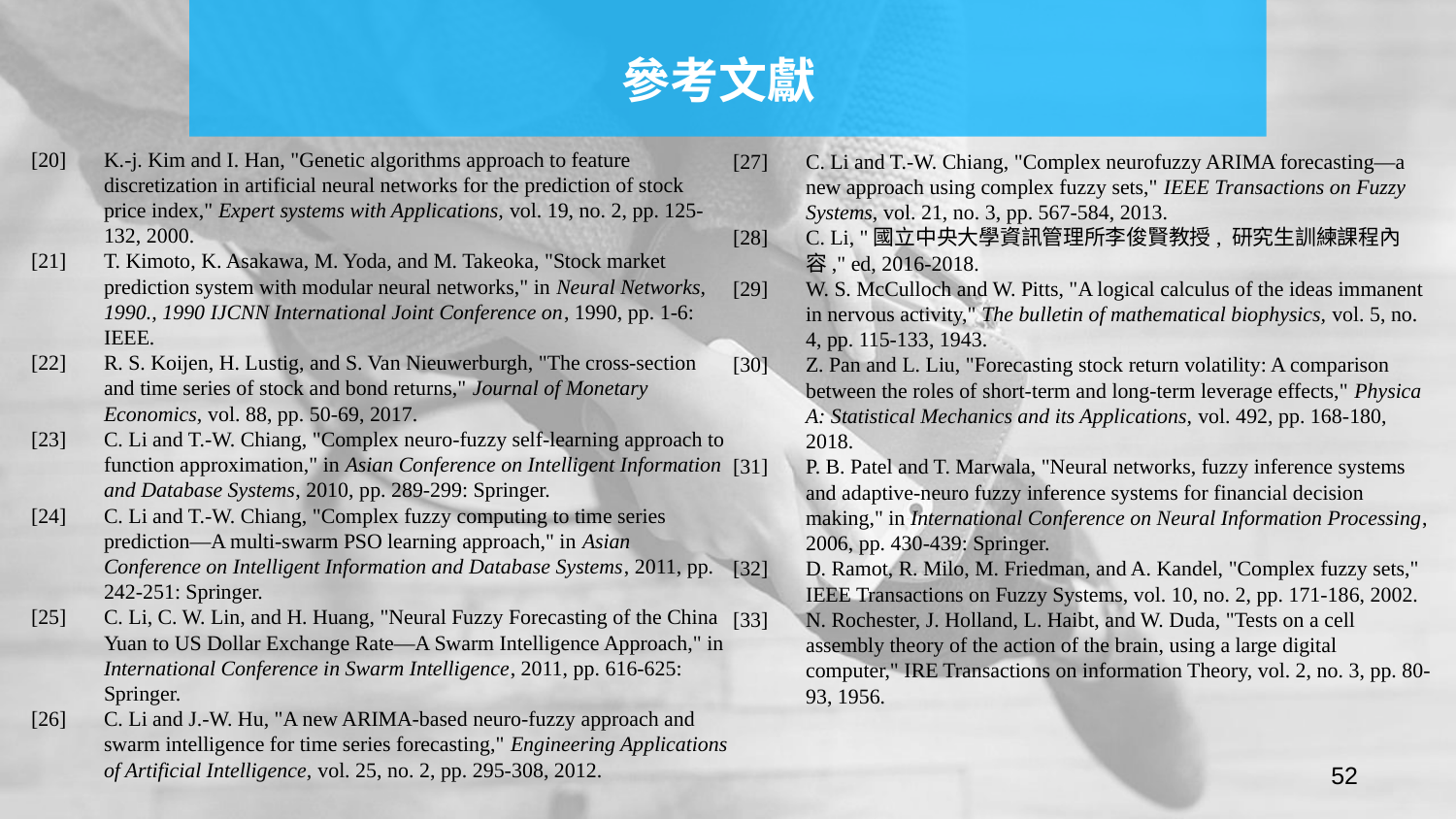

# 參考文獻

[20]	K.-j. Kim and I. Han, "Genetic algorithms approach to feature discretization in artificial neural networks for the prediction of stock price index," Expert systems with Applications, vol. 19, no. 2, pp. 125-132, 2000.
[21]	T. Kimoto, K. Asakawa, M. Yoda, and M. Takeoka, "Stock market prediction system with modular neural networks," in Neural Networks, 1990., 1990 IJCNN International Joint Conference on, 1990, pp. 1-6: IEEE.
[22]	R. S. Koijen, H. Lustig, and S. Van Nieuwerburgh, "The cross-section and time series of stock and bond returns," Journal of Monetary Economics, vol. 88, pp. 50-69, 2017.
[23]	C. Li and T.-W. Chiang, "Complex neuro-fuzzy self-learning approach to function approximation," in Asian Conference on Intelligent Information and Database Systems, 2010, pp. 289-299: Springer.
[24]	C. Li and T.-W. Chiang, "Complex fuzzy computing to time series prediction—A multi-swarm PSO learning approach," in Asian Conference on Intelligent Information and Database Systems, 2011, pp. 242-251: Springer.
[25]	C. Li, C. W. Lin, and H. Huang, "Neural Fuzzy Forecasting of the China Yuan to US Dollar Exchange Rate—A Swarm Intelligence Approach," in International Conference in Swarm Intelligence, 2011, pp. 616-625: Springer.
[26]	C. Li and J.-W. Hu, "A new ARIMA-based neuro-fuzzy approach and swarm intelligence for time series forecasting," Engineering Applications of Artificial Intelligence, vol. 25, no. 2, pp. 295-308, 2012.

[27]	C. Li and T.-W. Chiang, "Complex neurofuzzy ARIMA forecasting—a new approach using complex fuzzy sets," IEEE Transactions on Fuzzy Systems, vol. 21, no. 3, pp. 567-584, 2013.
[28]	C. Li, "國立中央大學資訊管理所李俊賢教授, 研究生訓練課程內容," ed, 2016-2018.
[29]	W. S. McCulloch and W. Pitts, "A logical calculus of the ideas immanent in nervous activity," The bulletin of mathematical biophysics, vol. 5, no. 4, pp. 115-133, 1943.
[30]	Z. Pan and L. Liu, "Forecasting stock return volatility: A comparison between the roles of short-term and long-term leverage effects," Physica A: Statistical Mechanics and its Applications, vol. 492, pp. 168-180, 2018.
[31]	P. B. Patel and T. Marwala, "Neural networks, fuzzy inference systems and adaptive-neuro fuzzy inference systems for financial decision making," in International Conference on Neural Information Processing, 2006, pp. 430-439: Springer.
[32]	D. Ramot, R. Milo, M. Friedman, and A. Kandel, "Complex fuzzy sets," IEEE Transactions on Fuzzy Systems, vol. 10, no. 2, pp. 171-186, 2002.
[33]	N. Rochester, J. Holland, L. Haibt, and W. Duda, "Tests on a cell assembly theory of the action of the brain, using a large digital computer," IRE Transactions on information Theory, vol. 2, no. 3, pp. 80-93, 1956.
52